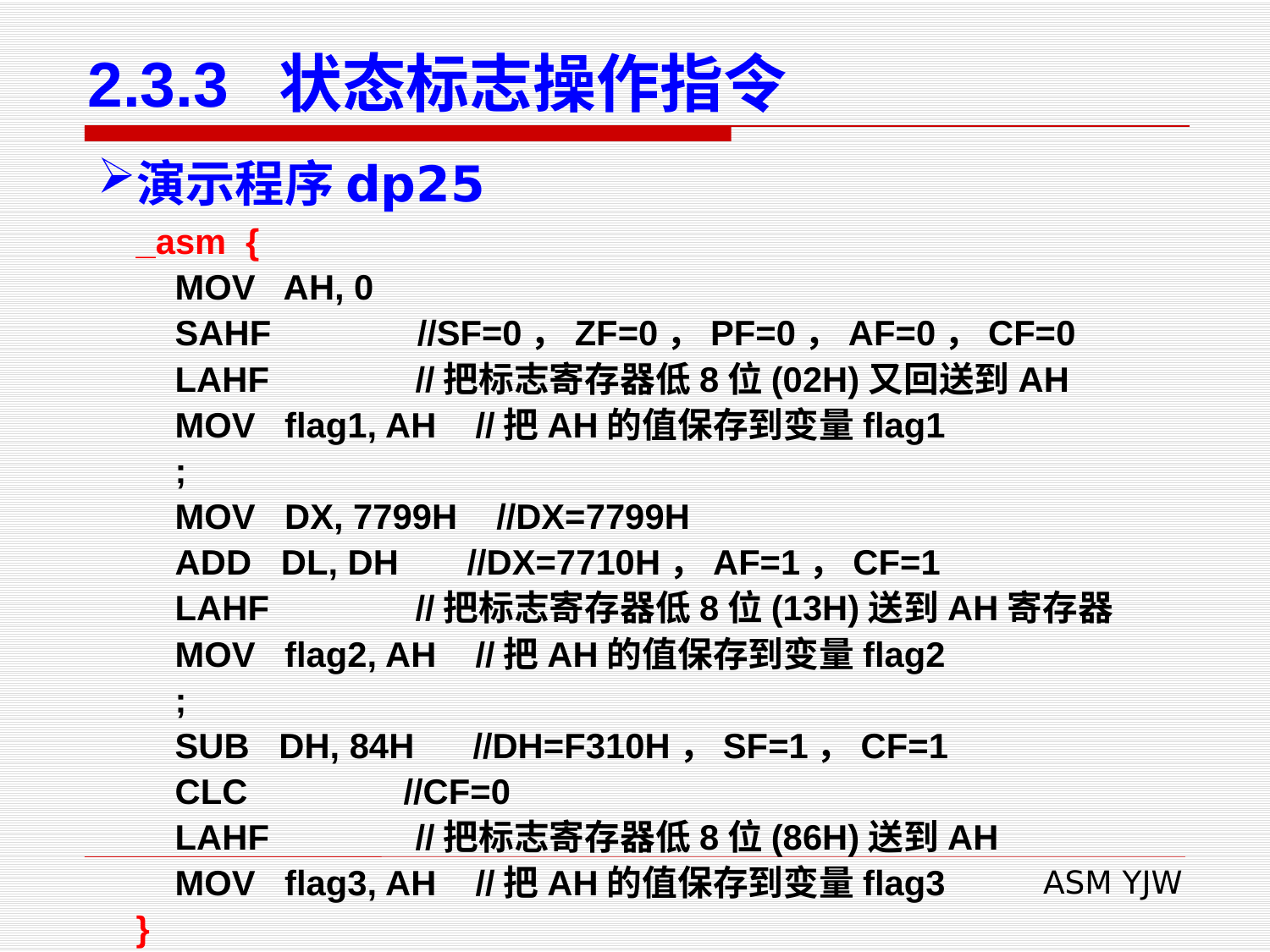

# 2.3.3  状态标志操作指令
演示程序dp25
    _asm  {
        MOV   AH, 0
        SAHF               //SF=0，ZF=0，PF=0，AF=0，CF=0
        LAHF               //把标志寄存器低8位(02H)又回送到AH
        MOV   flag1, AH    //把AH的值保存到变量flag1
        ;
        MOV   DX, 7799H    //DX=7799H
        ADD   DL, DH       //DX=7710H，AF=1，CF=1
        LAHF               //把标志寄存器低8位(13H)送到AH寄存器
        MOV   flag2, AH    //把AH的值保存到变量flag2
        ;
        SUB   DH, 84H      //DH=F310H，SF=1，CF=1
        CLC                //CF=0
        LAHF               //把标志寄存器低8位(86H)送到AH
        MOV   flag3, AH    //把AH的值保存到变量flag3
    }